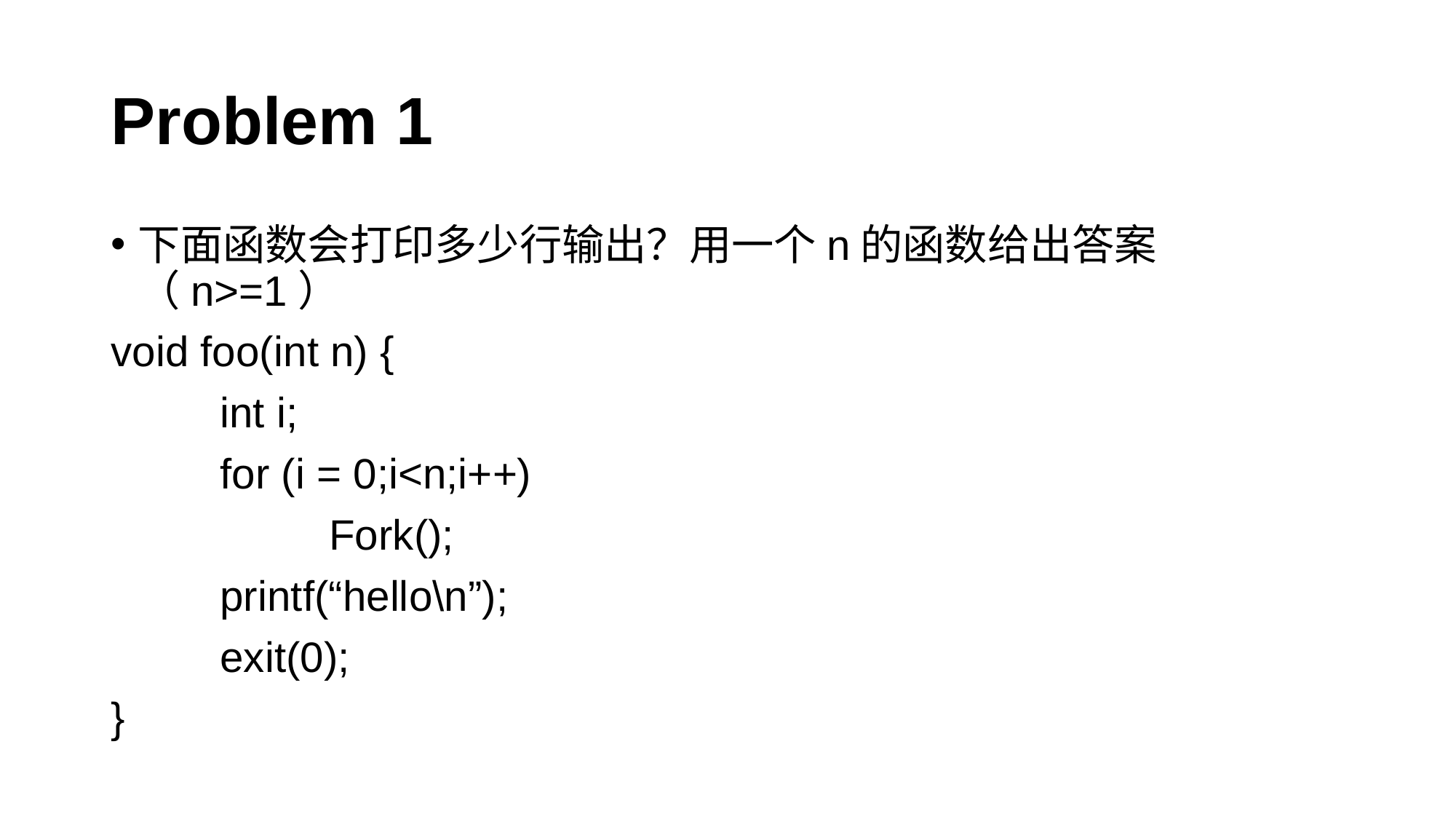

# Problem 1
下面函数会打印多少行输出？用一个n的函数给出答案（n>=1）
void foo(int n) {
	int i;
	for (i = 0;i<n;i++)
		Fork();
	printf(“hello\n”);
	exit(0);
}